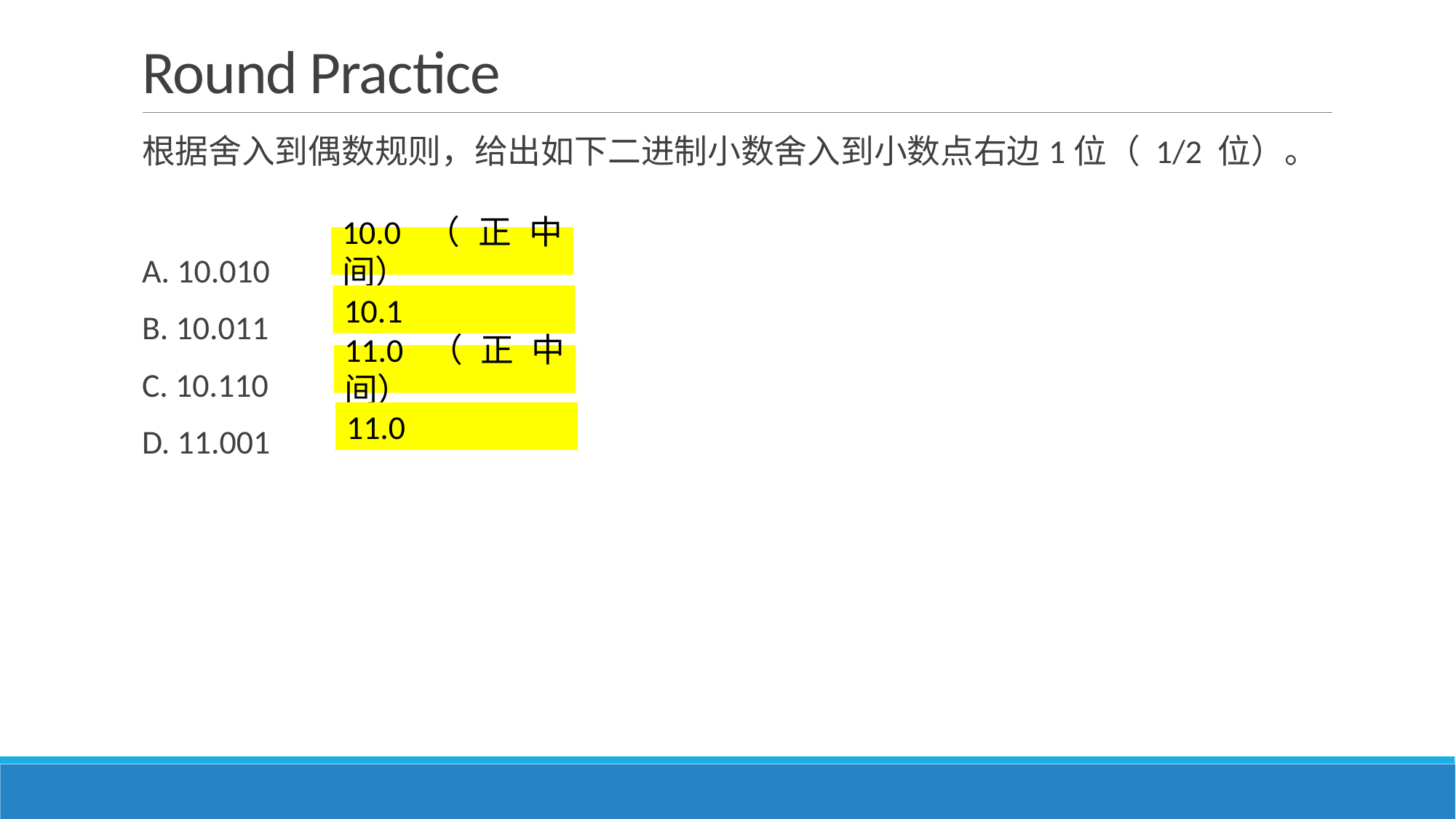

# Round Practice
根据舍入到偶数规则，给出如下二进制小数舍入到小数点右边1位（ 1/2 位）。

A. 10.010
B. 10.011
C. 10.110
D. 11.001
10.0（正中间）
10.1
11.0（正中间）
11.0